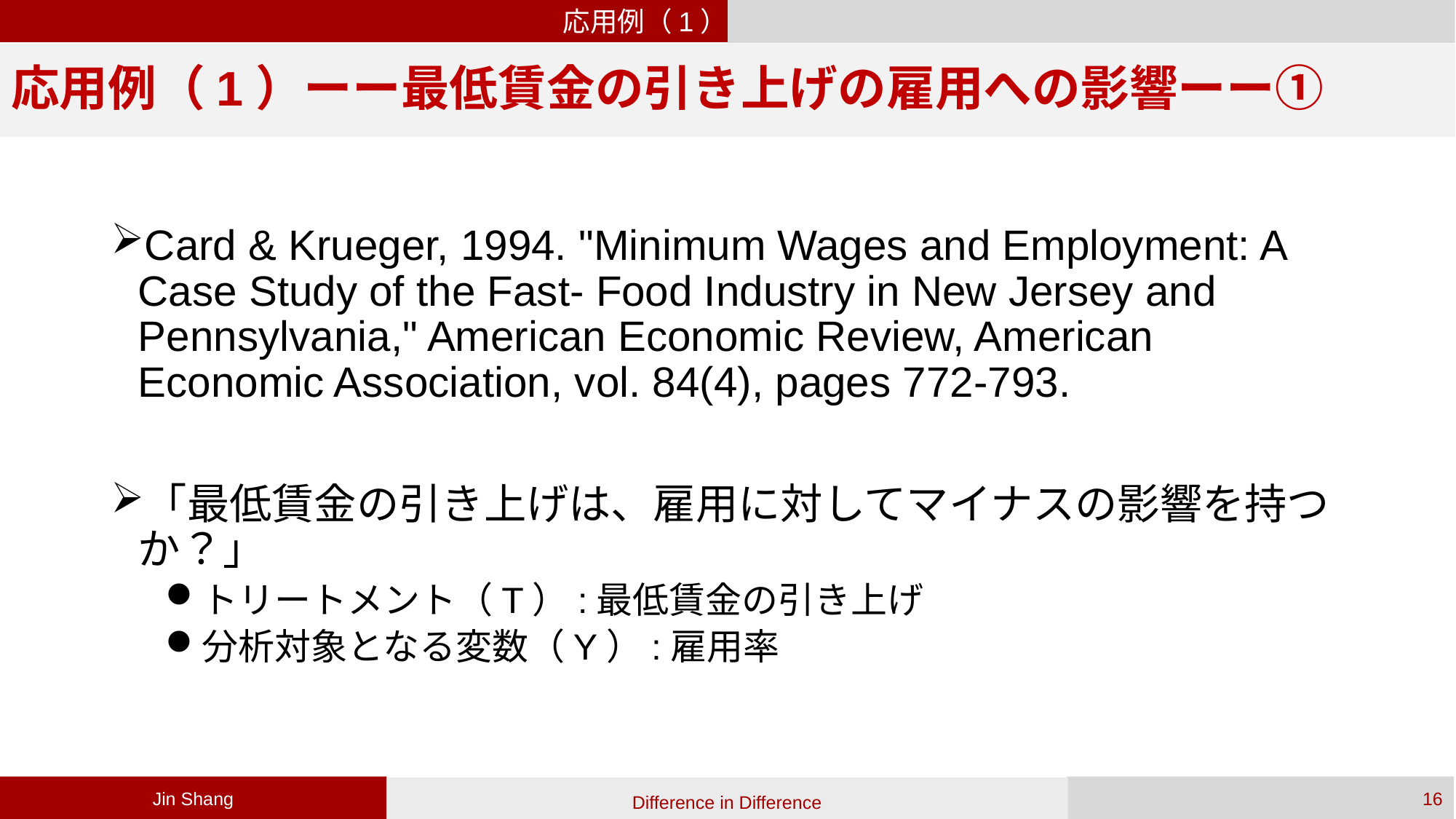

応用例（1）
# 応用例（1）ーー最低賃金の引き上げの雇用への影響ーー①
Card & Krueger, 1994. "Minimum Wages and Employment: A Case Study of the Fast- Food Industry in New Jersey and Pennsylvania," American Economic Review, American Economic Association, vol. 84(4), pages 772-793.

「最低賃金の引き上げは、雇用に対してマイナスの影響を持つか？」
トリートメント（T）:最低賃金の引き上げ
分析対象となる変数（Y）:雇用率
Jin Shang
16
Difference in Difference